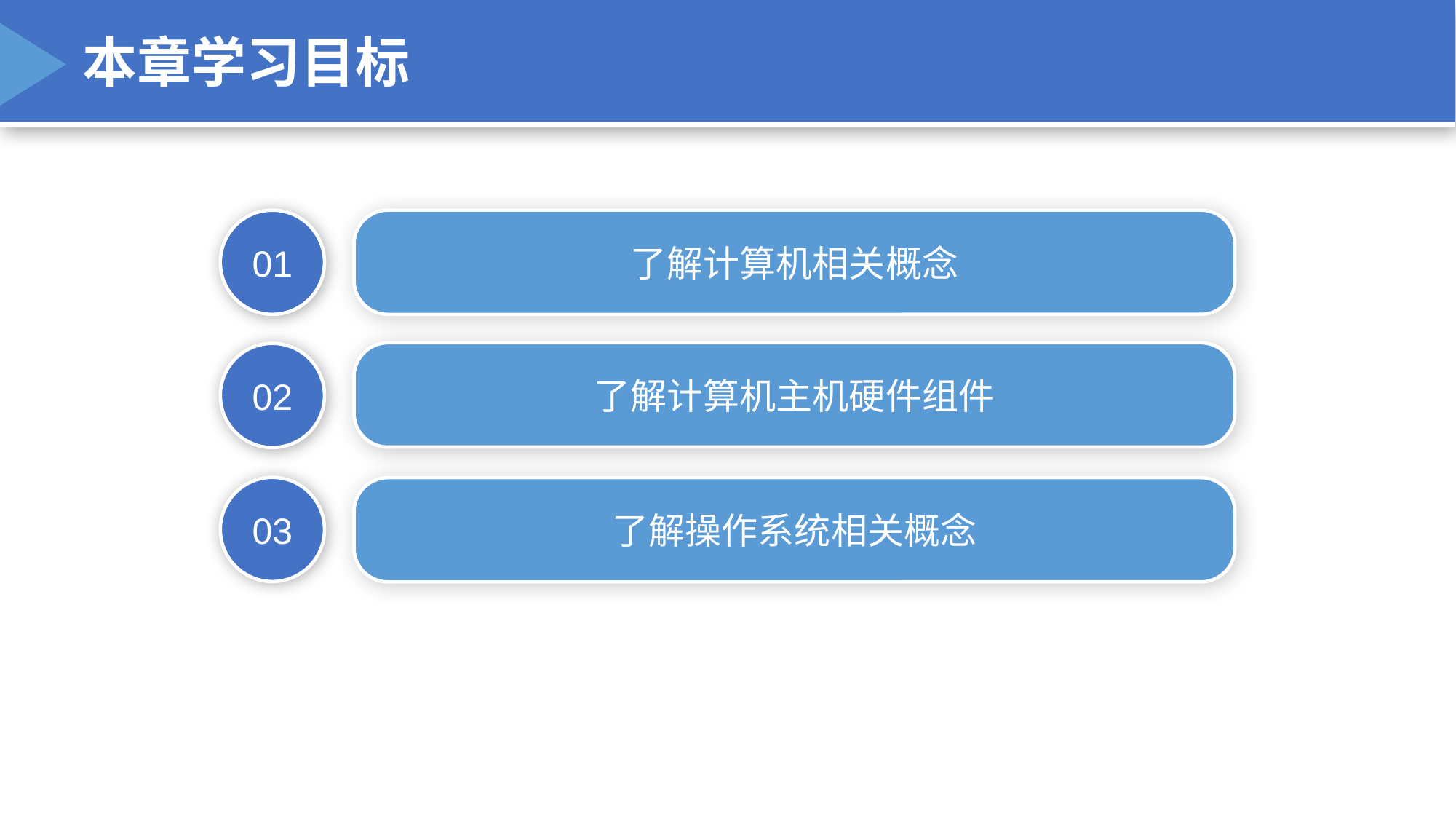

本章学习目标

01
了解计算机相关概念
了解计算机主机硬件组件
02
03
了解操作系统相关概念